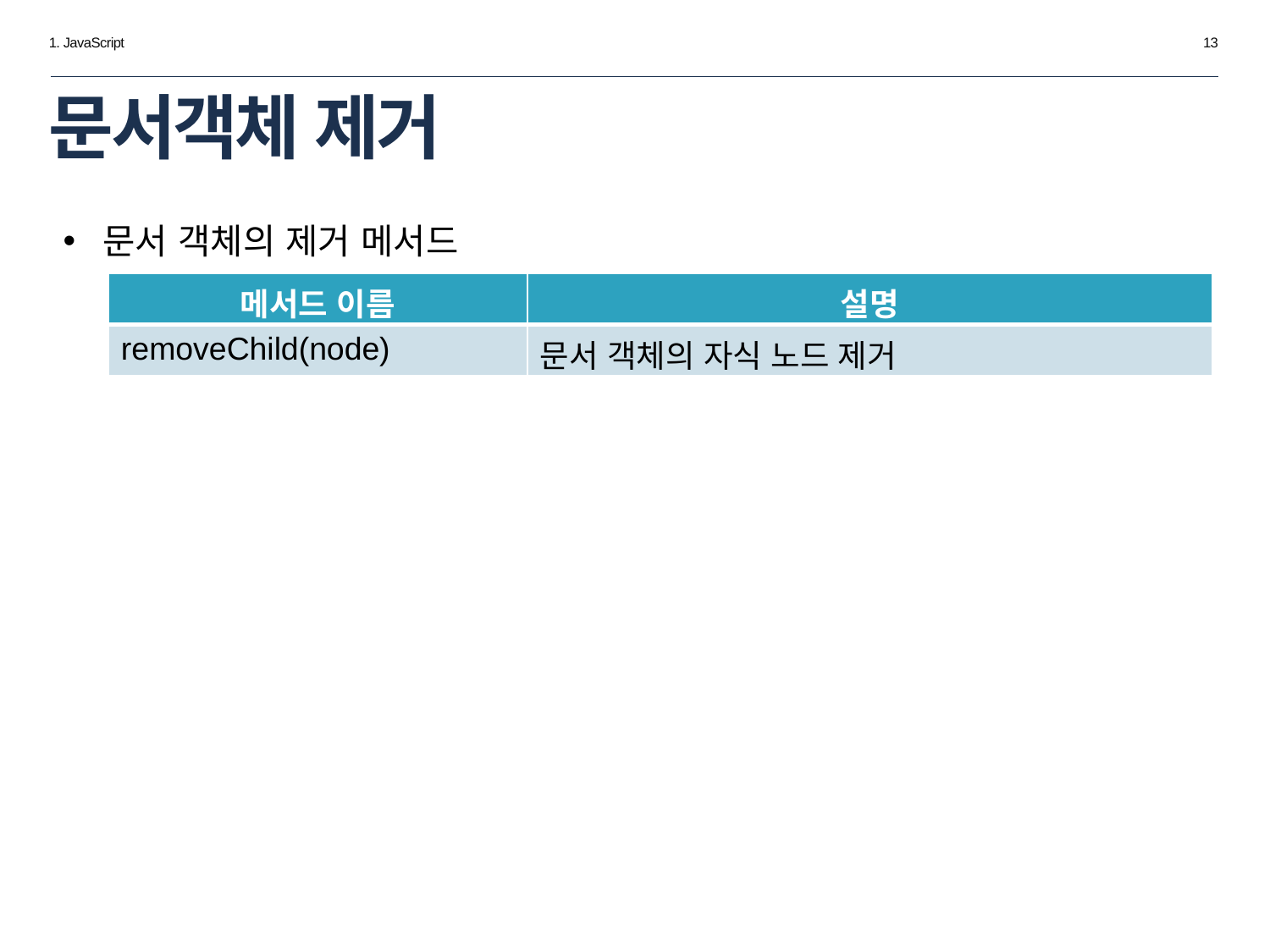

1. JavaScript
13
# 문서객체 제거
문서 객체의 제거 메서드

| 메서드 이름 | 설명 |
| --- | --- |
| removeChild(node) | 문서 객체의 자식 노드 제거 |